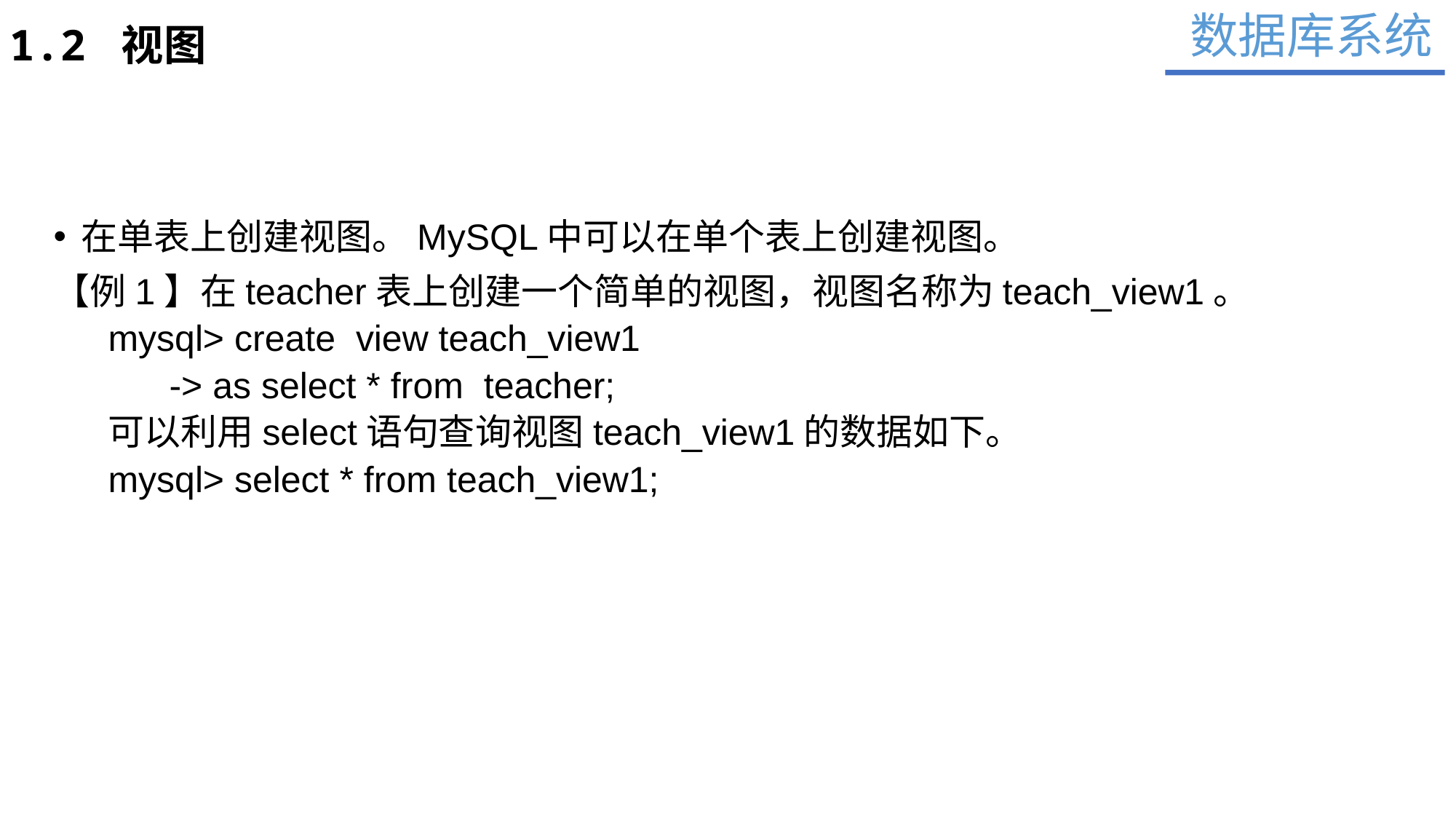

数据库系统
1.2 视图

在单表上创建视图。MySQL中可以在单个表上创建视图。
【例1】在teacher表上创建一个简单的视图，视图名称为teach_view1。
mysql> create  view teach_view1
      -> as select * from  teacher;
可以利用select语句查询视图teach_view1的数据如下。
mysql> select * from teach_view1;